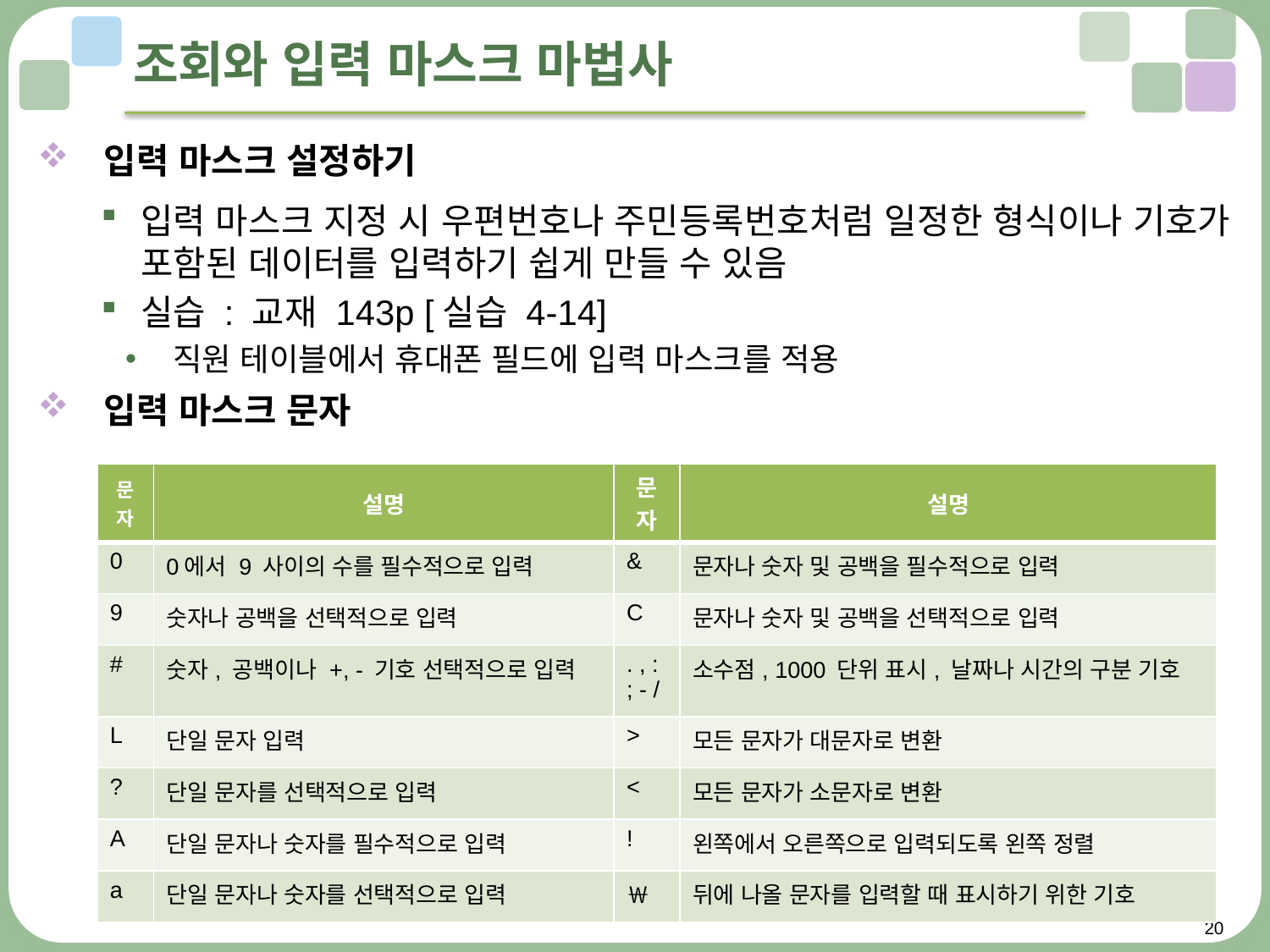

# 조회와 입력 마스크 마법사
 입력 마스크 설정하기
입력 마스크 지정 시 우편번호나 주민등록번호처럼 일정한 형식이나 기호가 포함된 데이터를 입력하기 쉽게 만들 수 있음
실습 : 교재 143p [실습 4-14]
직원 테이블에서 휴대폰 필드에 입력 마스크를 적용
 입력 마스크 문자

| 문자 | 설명 | 문자 | 설명 |
| --- | --- | --- | --- |
| 0 | 0에서 9 사이의 수를 필수적으로 입력 | & | 문자나 숫자 및 공백을 필수적으로 입력 |
| 9 | 숫자나 공백을 선택적으로 입력 | C | 문자나 숫자 및 공백을 선택적으로 입력 |
| # | 숫자, 공백이나 +, - 기호 선택적으로 입력 | . , : ; - / | 소수점, 1000 단위 표시, 날짜나 시간의 구분 기호 |
| L | 단일 문자 입력 | > | 모든 문자가 대문자로 변환 |
| ? | 단일 문자를 선택적으로 입력 | < | 모든 문자가 소문자로 변환 |
| A | 단일 문자나 숫자를 필수적으로 입력 | ! | 왼쪽에서 오른쪽으로 입력되도록 왼쪽 정렬 |
| a | 단일 문자나 숫자를 선택적으로 입력 | ￦ | 뒤에 나올 문자를 입력할 때 표시하기 위한 기호 |